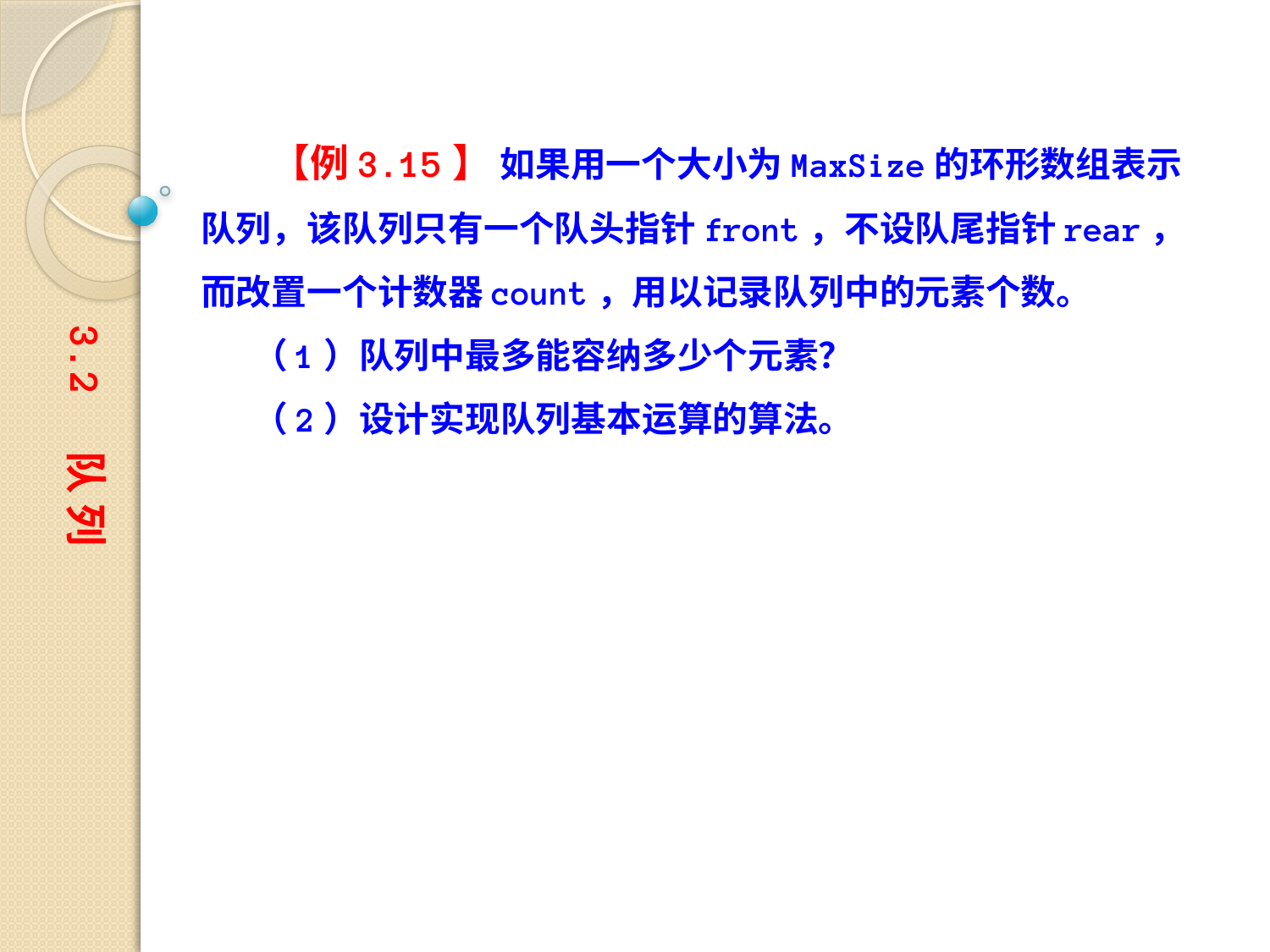

【例3.15】 如果用一个大小为MaxSize的环形数组表示队列，该队列只有一个队头指针front，不设队尾指针rear，而改置一个计数器count，用以记录队列中的元素个数。
　  （1）队列中最多能容纳多少个元素？
　  （2）设计实现队列基本运算的算法。
3.2  队 列